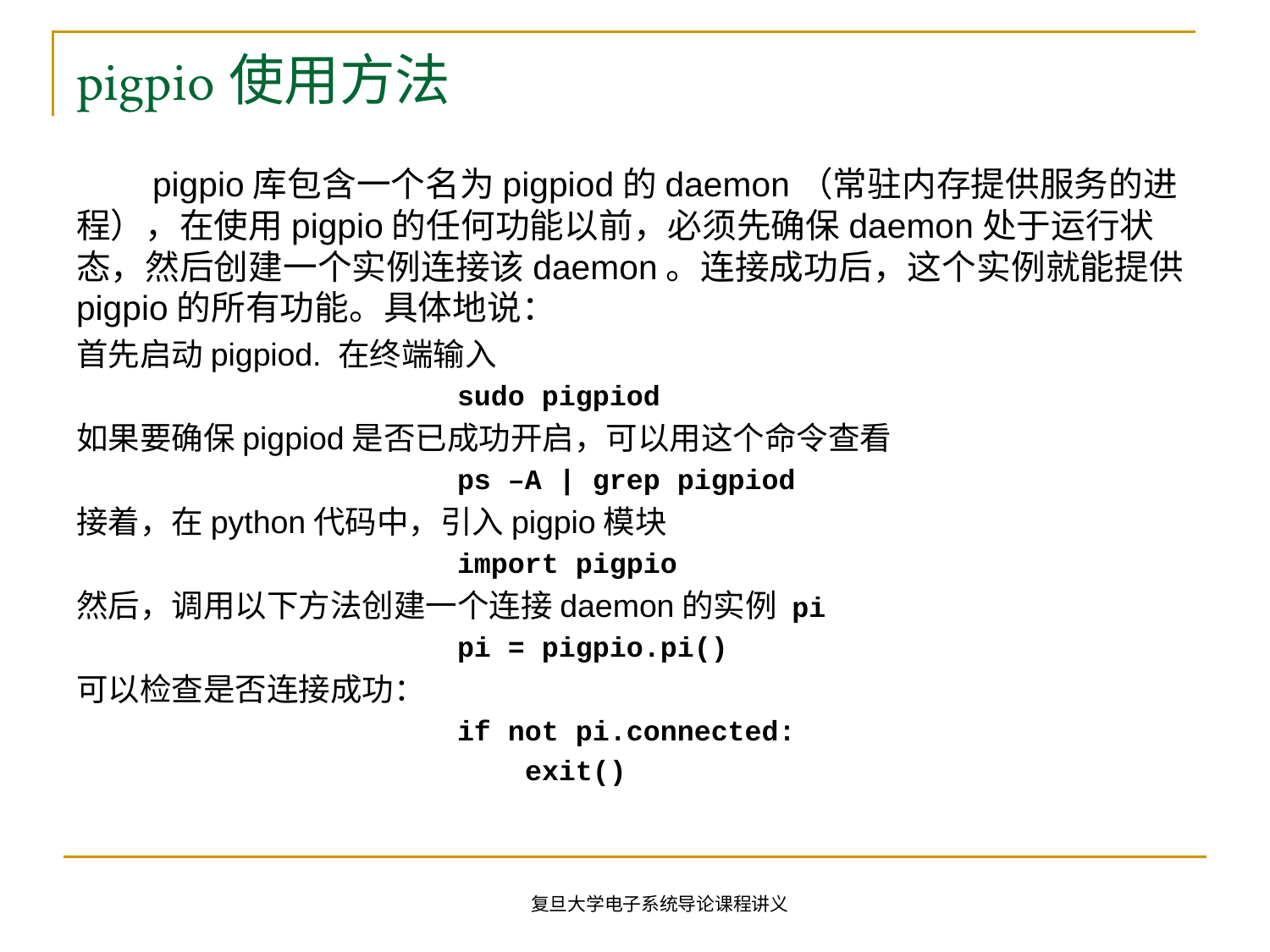

# pigpio使用方法
        pigpio库包含一个名为pigpiod的daemon（常驻内存提供服务的进程），在使用pigpio的任何功能以前，必须先确保daemon处于运行状态，然后创建一个实例连接该daemon。连接成功后，这个实例就能提供pigpio的所有功能。具体地说：
首先启动pigpiod. 在终端输入
			sudo pigpiod
如果要确保pigpiod是否已成功开启，可以用这个命令查看
			ps –A | grep pigpiod
接着，在python代码中，引入pigpio模块
			import pigpio
然后，调用以下方法创建一个连接daemon的实例 pi
			pi = pigpio.pi()
可以检查是否连接成功：
			if not pi.connected:
			    exit()